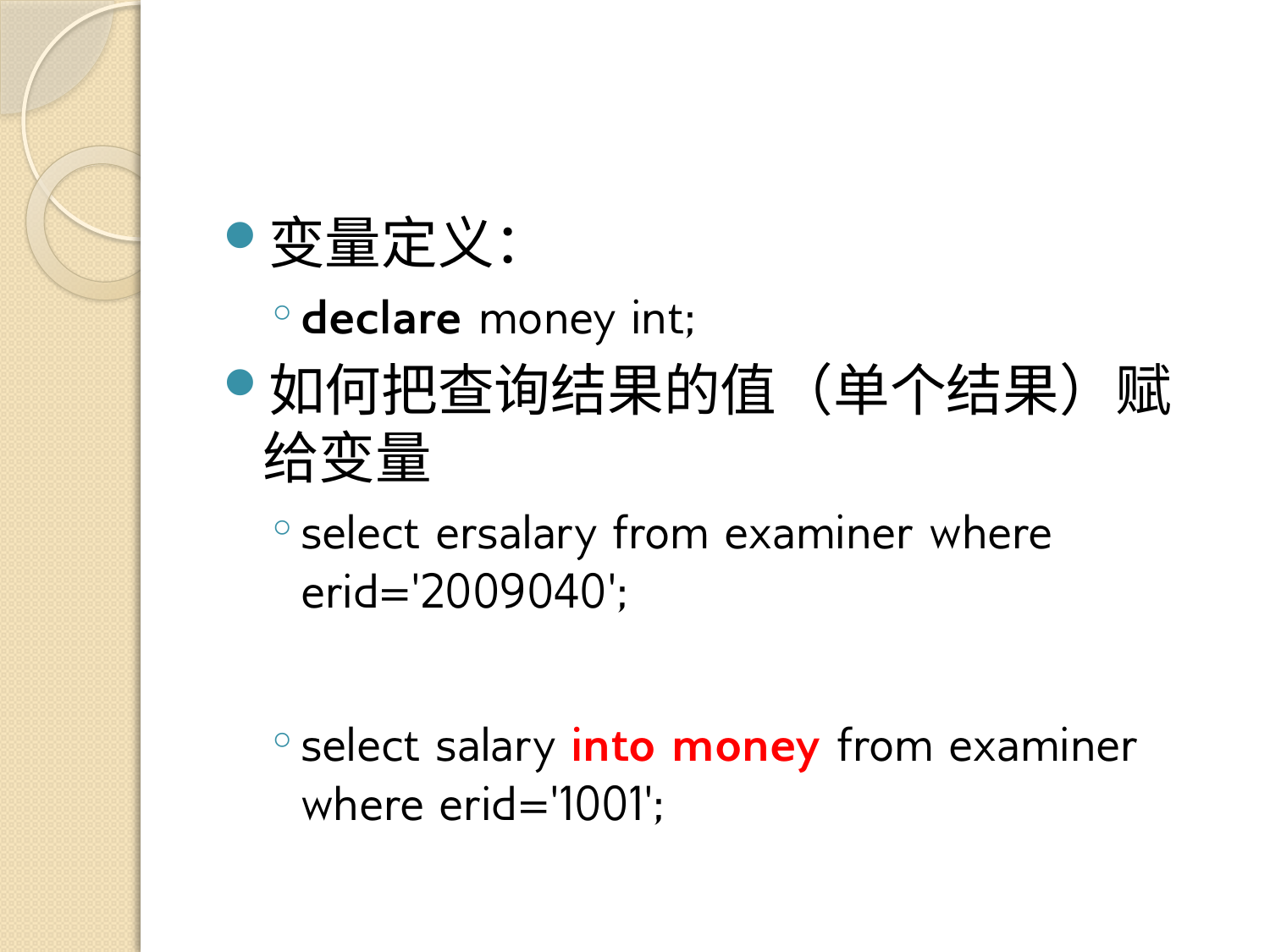

#
变量定义：
declare money int;
如何把查询结果的值（单个结果）赋给变量
select ersalary from examiner where erid='2009040';

select salary into money from examiner where erid='1001';